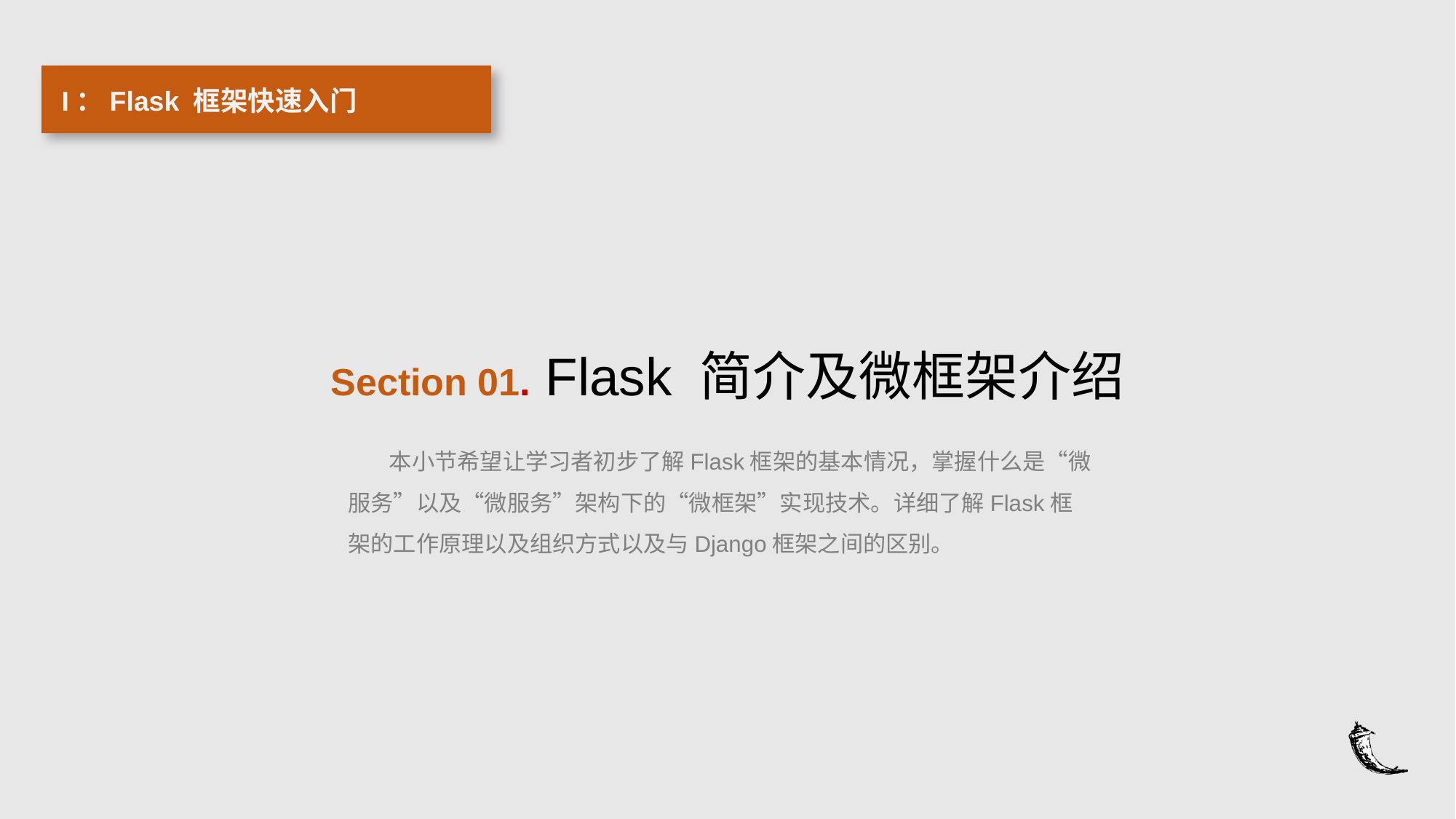

I：Flask 框架快速入门
Section 01. Flask 简介及微框架介绍
       本小节希望让学习者初步了解Flask框架的基本情况，掌握什么是“微服务”以及“微服务”架构下的“微框架”实现技术。详细了解Flask框架的工作原理以及组织方式以及与Django框架之间的区别。